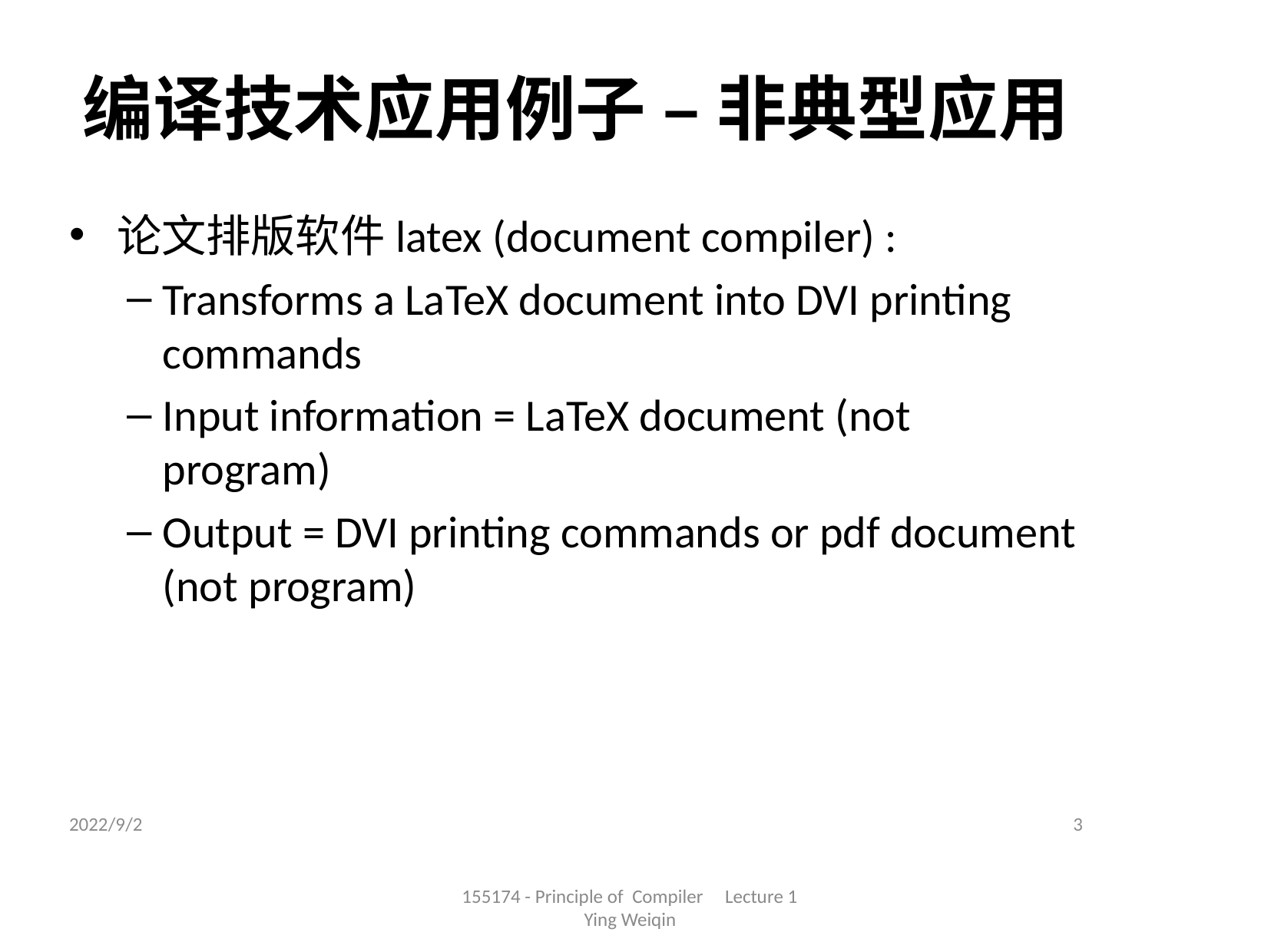

# 编译技术应用例子 – 非典型应用
论文排版软件latex (document compiler) :
Transforms a LaTeX document into DVI printing commands
Input information = LaTeX document (not program)
Output = DVI printing commands or pdf document (not program)

2022/9/2
3
155174 - Principle of  Compiler     Lecture 1
Ying Weiqin